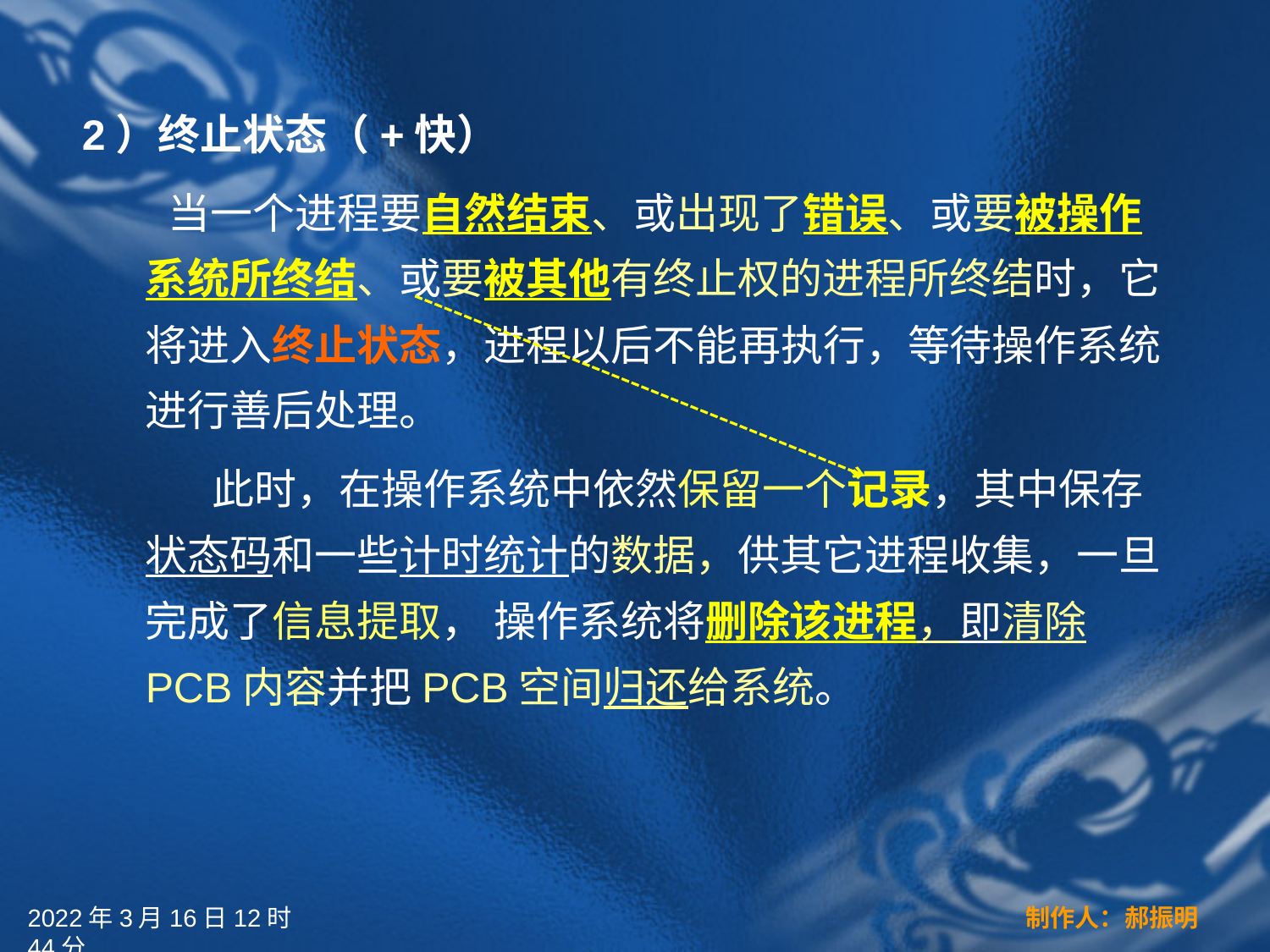

2）终止状态（+快）
        当一个进程要自然结束、或出现了错误、或要被操作系统所终结、或要被其他有终止权的进程所终结时，它将进入终止状态，进程以后不能再执行，等待操作系统进行善后处理。
                 此时，在操作系统中依然保留一个记录，其中保存状态码和一些计时统计的数据，供其它进程收集，一旦完成了信息提取， 操作系统将删除该进程，即清除PCB内容并把PCB空间归还给系统。

2022年3月16日12时44分
制作人：郝振明